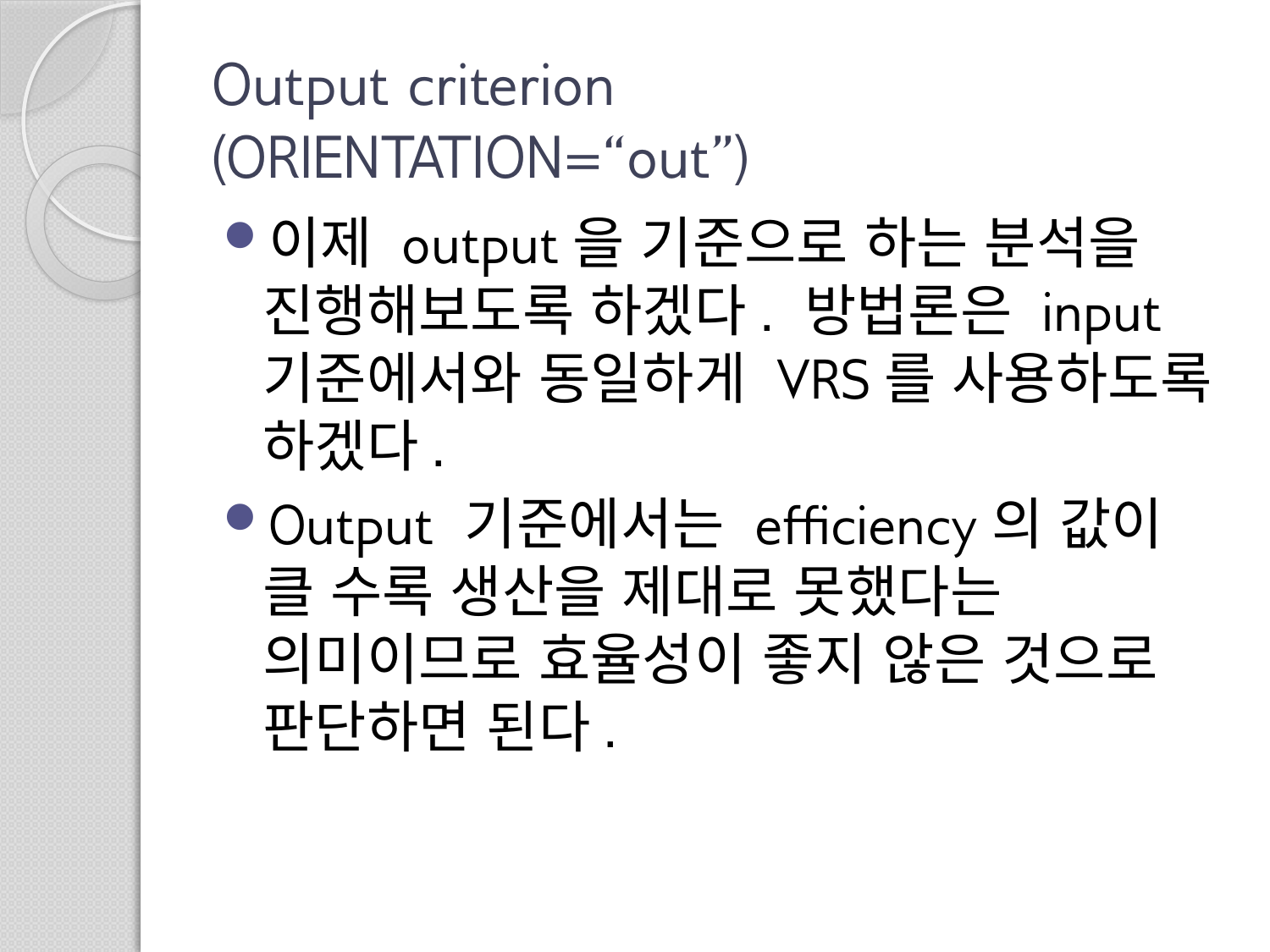

# Output criterion (ORIENTATION=“out”)
이제 output을 기준으로 하는 분석을 진행해보도록 하겠다. 방법론은 input 기준에서와 동일하게 VRS를 사용하도록 하겠다.
Output 기준에서는 efficiency의 값이 클 수록 생산을 제대로 못했다는 의미이므로 효율성이 좋지 않은 것으로 판단하면 된다.